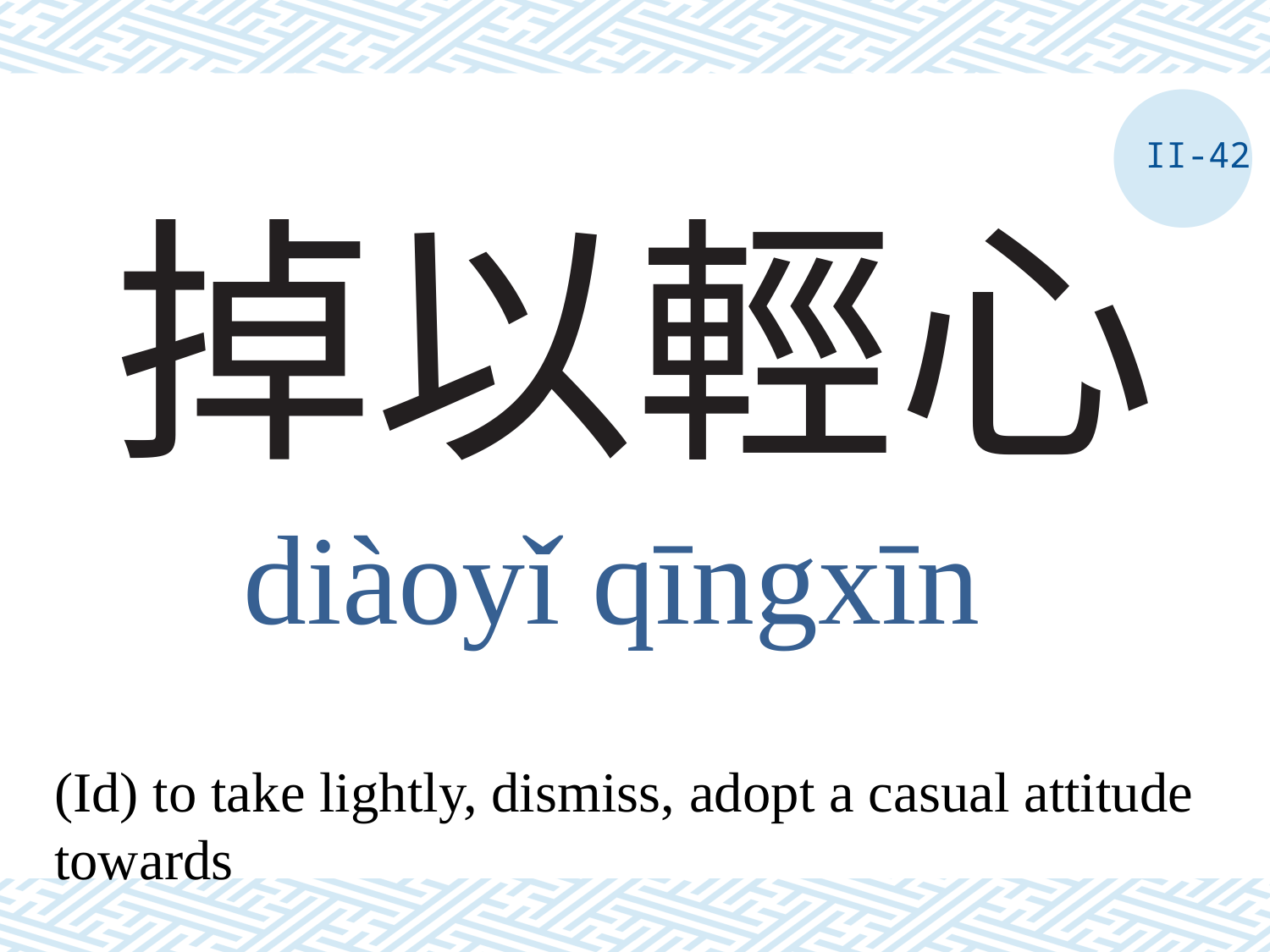

II-42

# 掉以輕心
diàoyǐ qīngxīn
(Id) to take lightly, dismiss, adopt a casual attitude towards